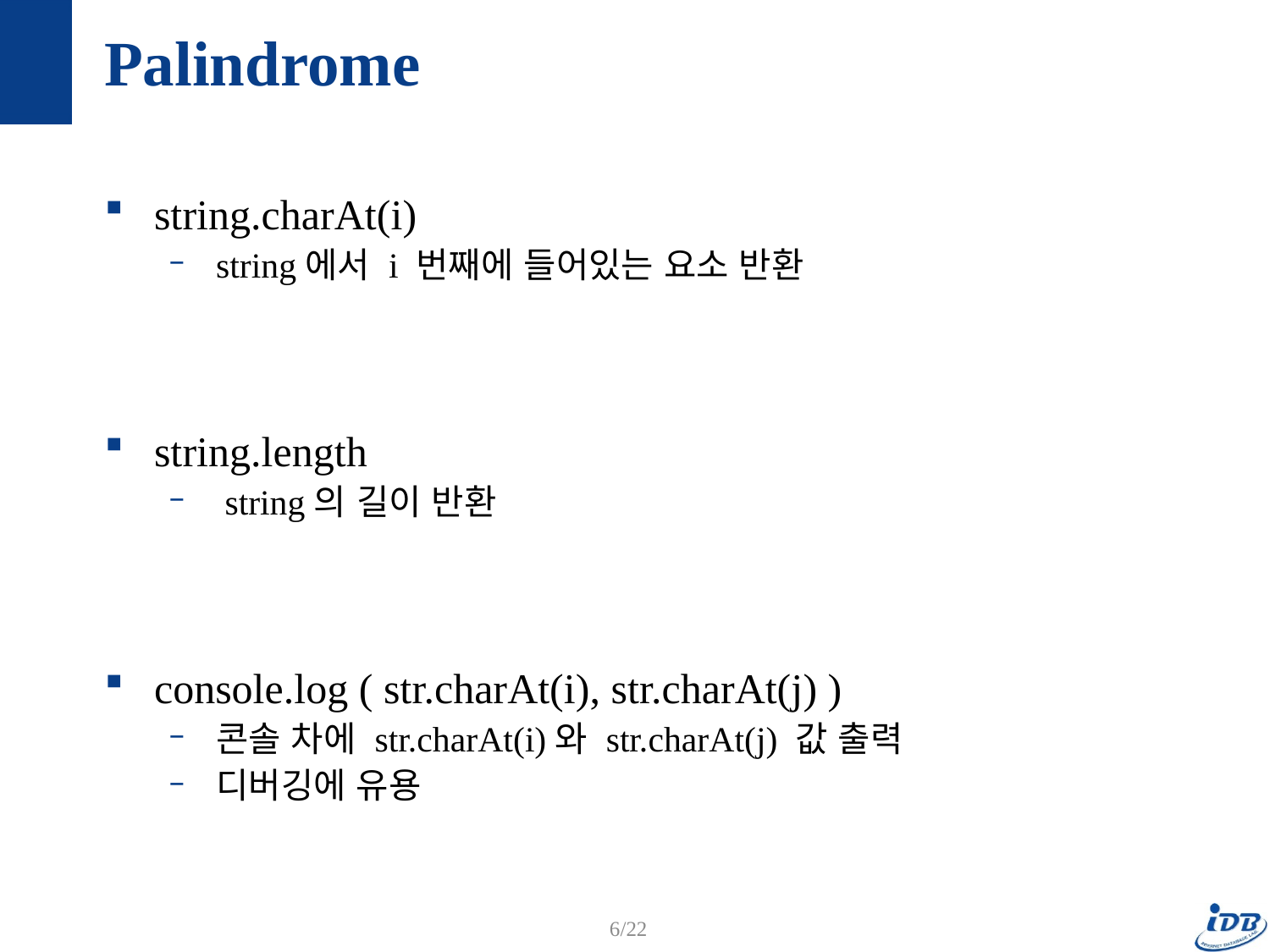

# Palindrome
string.charAt(i)
string에서 i 번째에 들어있는 요소 반환

string.length
 string의 길이 반환

console.log ( str.charAt(i), str.charAt(j) )
콘솔 차에 str.charAt(i)와 str.charAt(j) 값 출력
디버깅에 유용

6/22